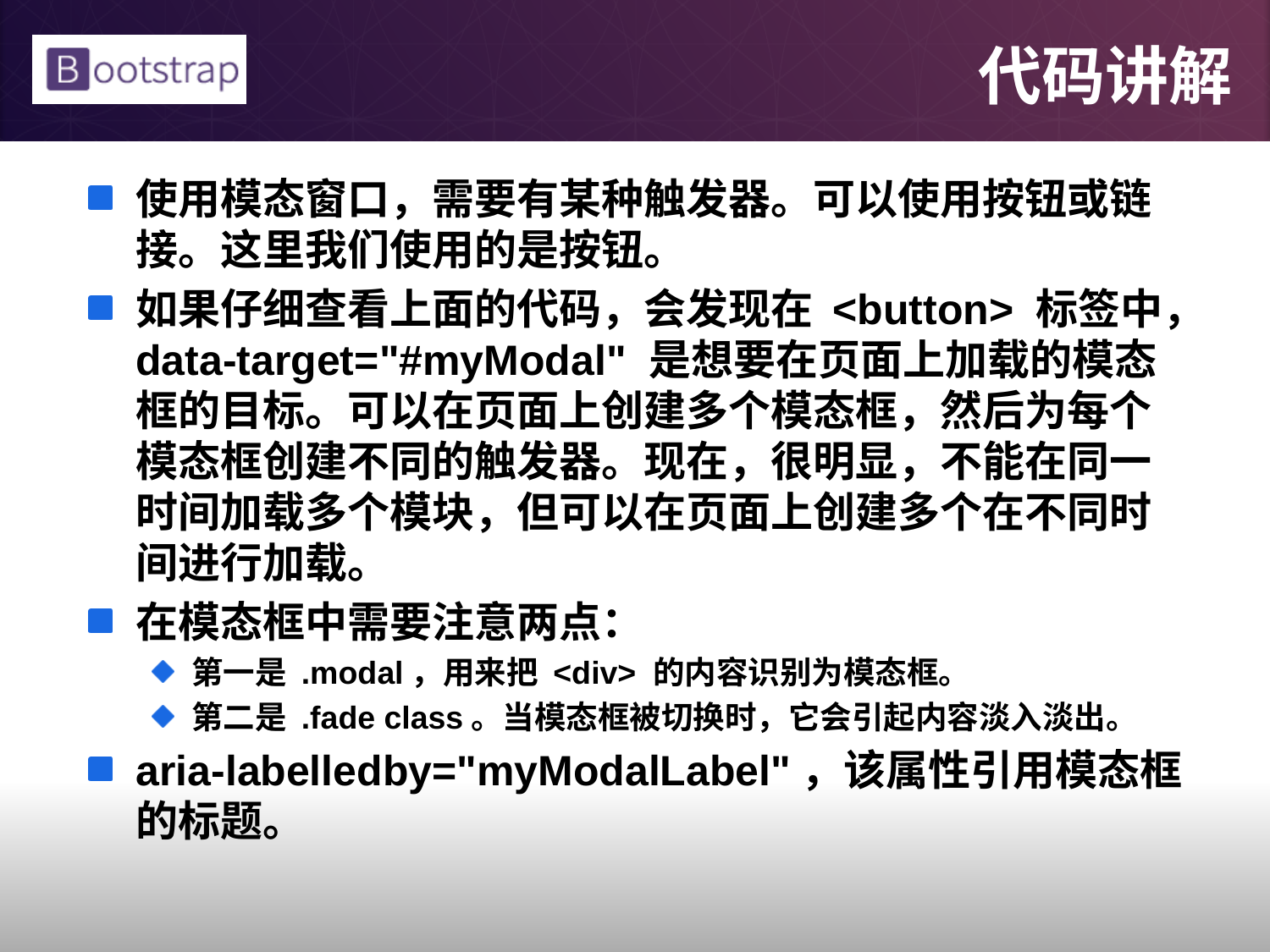

# 代码讲解
使用模态窗口，需要有某种触发器。可以使用按钮或链接。这里我们使用的是按钮。
如果仔细查看上面的代码，会发现在 <button> 标签中，data-target="#myModal" 是想要在页面上加载的模态框的目标。可以在页面上创建多个模态框，然后为每个模态框创建不同的触发器。现在，很明显，不能在同一时间加载多个模块，但可以在页面上创建多个在不同时间进行加载。
在模态框中需要注意两点：
第一是 .modal，用来把 <div> 的内容识别为模态框。
第二是 .fade class。当模态框被切换时，它会引起内容淡入淡出。
aria-labelledby="myModalLabel"，该属性引用模态框的标题。